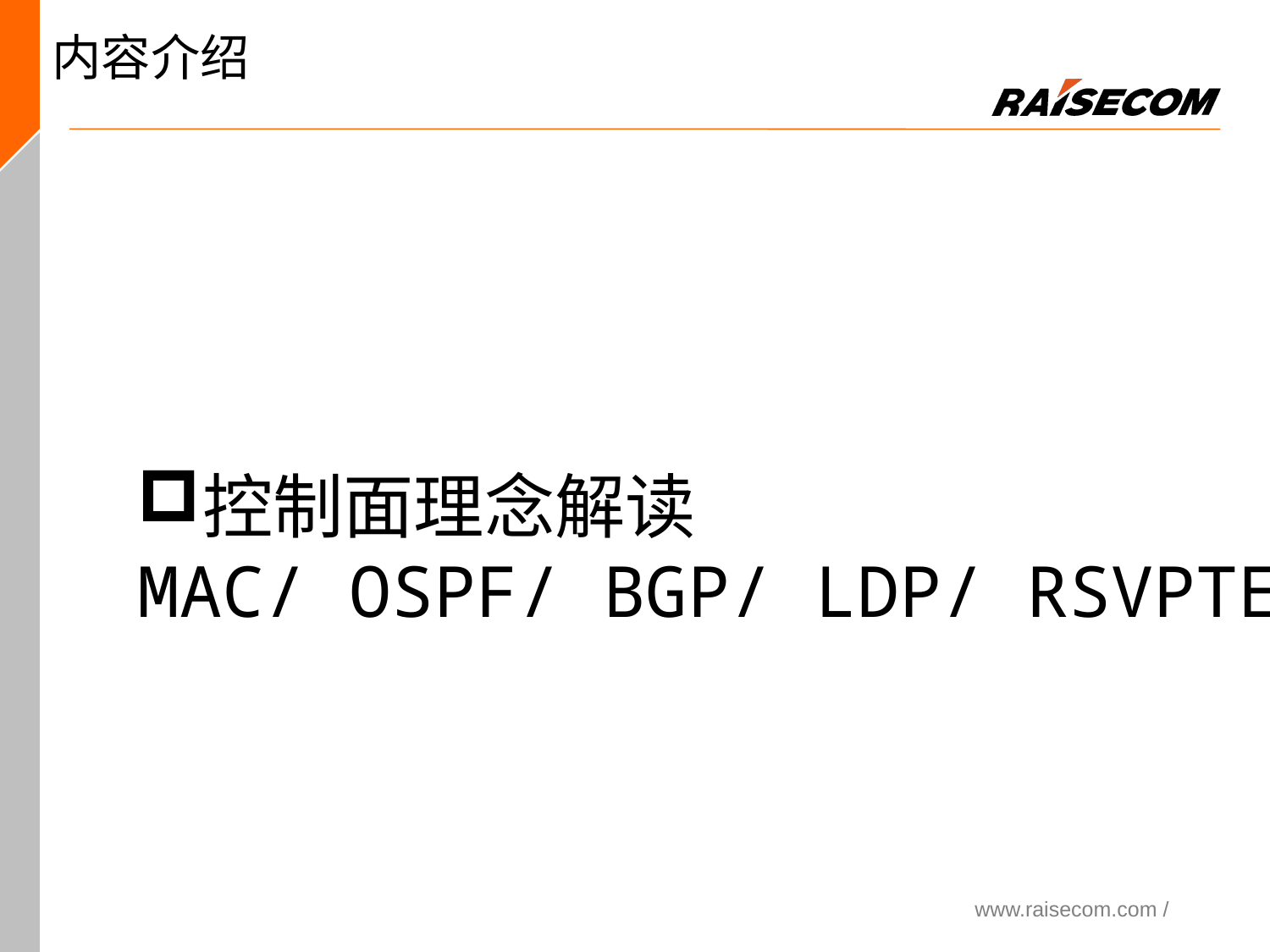

内容介绍

控制面理念解读
MAC/ OSPF/ BGP/ LDP/ RSVPTE